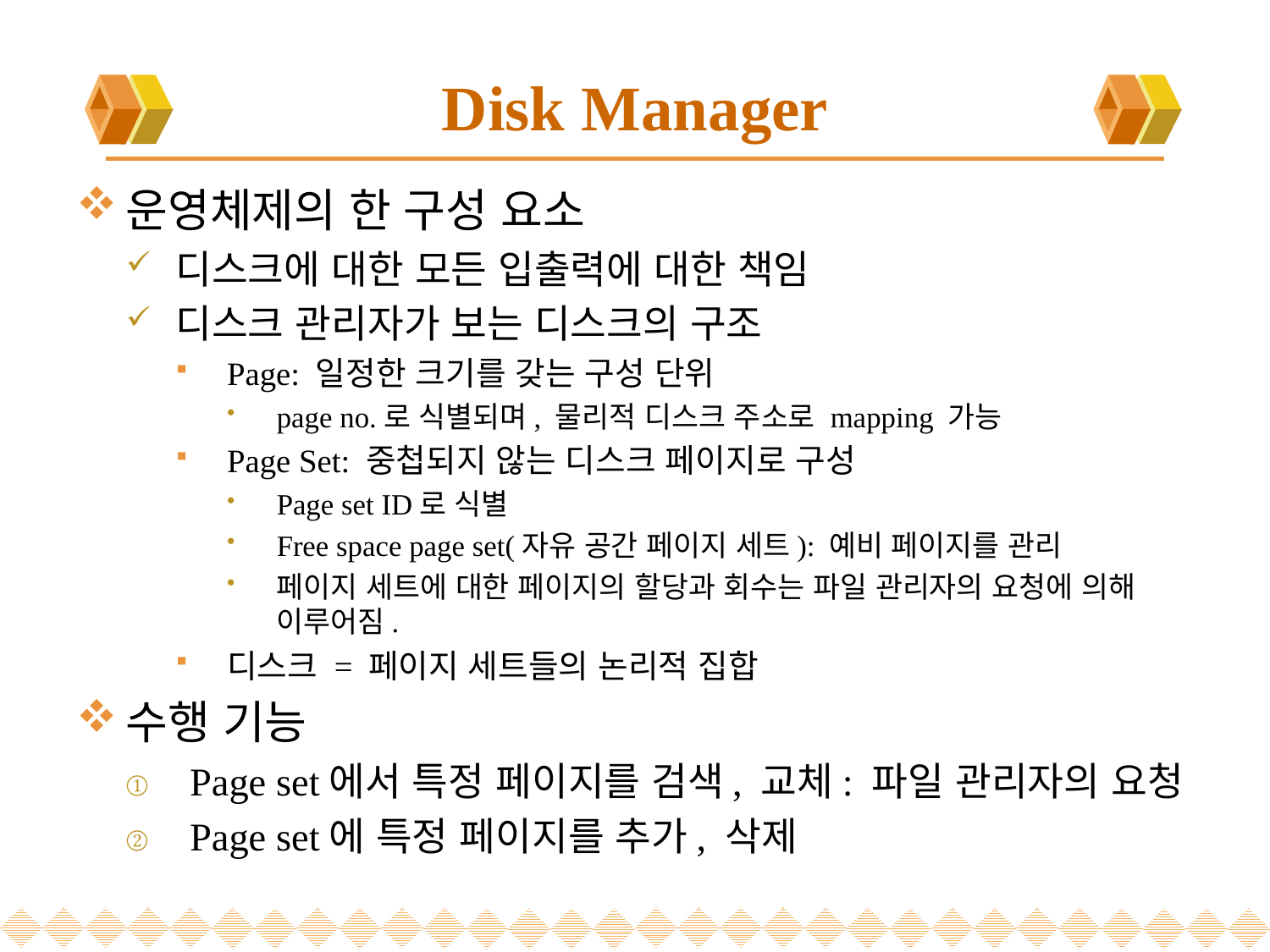

# Disk Manager
운영체제의 한 구성 요소
디스크에 대한 모든 입출력에 대한 책임
디스크 관리자가 보는 디스크의 구조
Page: 일정한 크기를 갖는 구성 단위
page no.로 식별되며, 물리적 디스크 주소로 mapping 가능
Page Set: 중첩되지 않는 디스크 페이지로 구성
Page set ID로 식별
Free space page set(자유 공간 페이지 세트): 예비 페이지를 관리
페이지 세트에 대한 페이지의 할당과 회수는 파일 관리자의 요청에 의해 이루어짐.
디스크 = 페이지 세트들의 논리적 집합
수행 기능
Page set에서 특정 페이지를 검색, 교체: 파일 관리자의 요청
Page set에 특정 페이지를 추가, 삭제